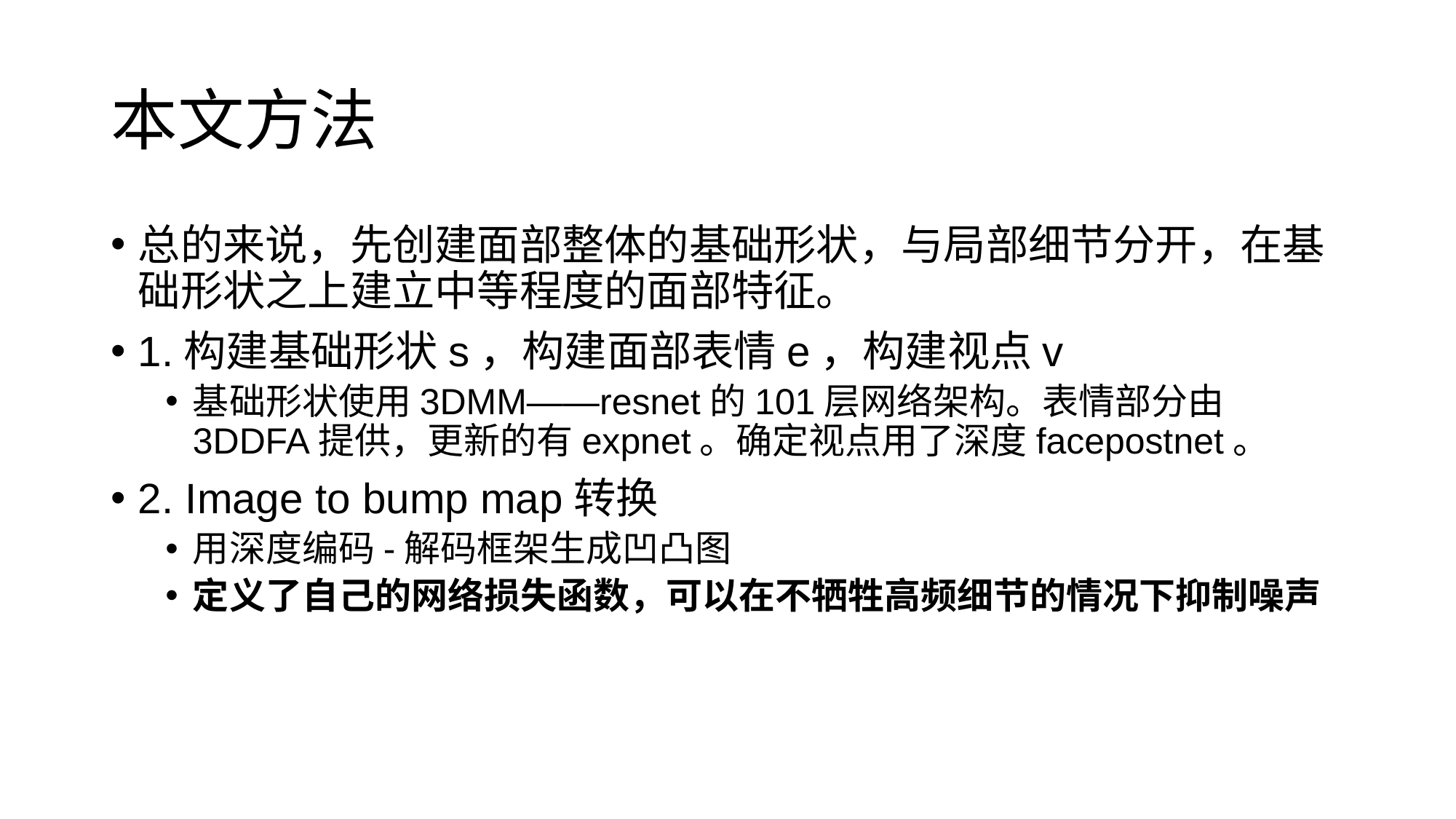

# 本文方法
总的来说，先创建面部整体的基础形状，与局部细节分开，在基础形状之上建立中等程度的面部特征。
1.构建基础形状s，构建面部表情e，构建视点v
基础形状使用3DMM——resnet的101层网络架构。表情部分由3DDFA提供，更新的有expnet。确定视点用了深度facepostnet。
2. Image to bump map转换
用深度编码-解码框架生成凹凸图
定义了自己的网络损失函数，可以在不牺牲高频细节的情况下抑制噪声